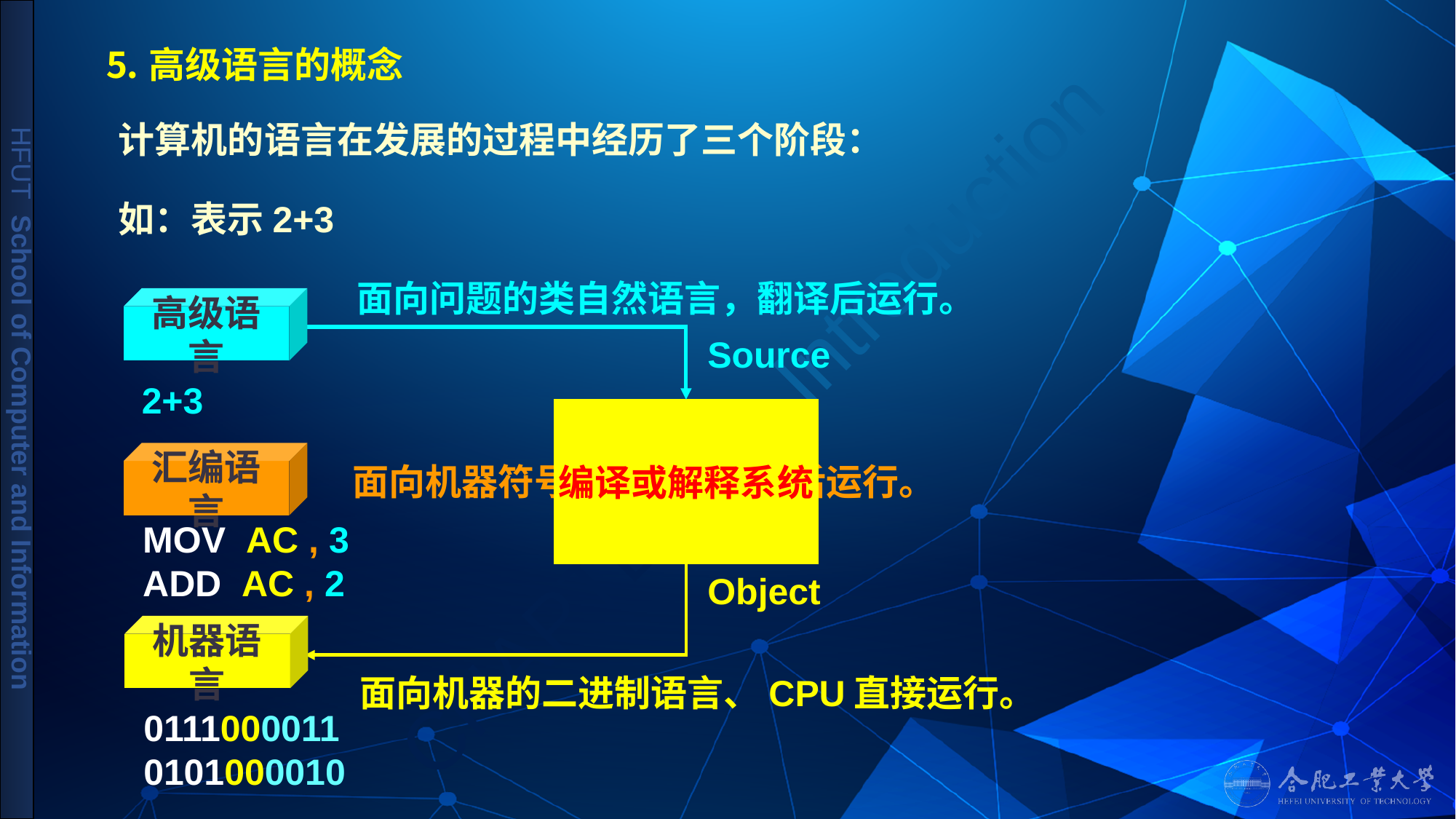

# ⒌高级语言的概念
       计算机的语言在发展的过程中经历了三个阶段：
如：表示2+3
面向问题的类自然语言，翻译后运行。
高级语言
Source
2+3
编译或解释系统
汇编语言
面向机器符号化语言，翻译后运行。
MOV  AC , 3
ADD  AC , 2
Object
机器语言
面向机器的二进制语言、CPU直接运行。
0111000011
0101000010